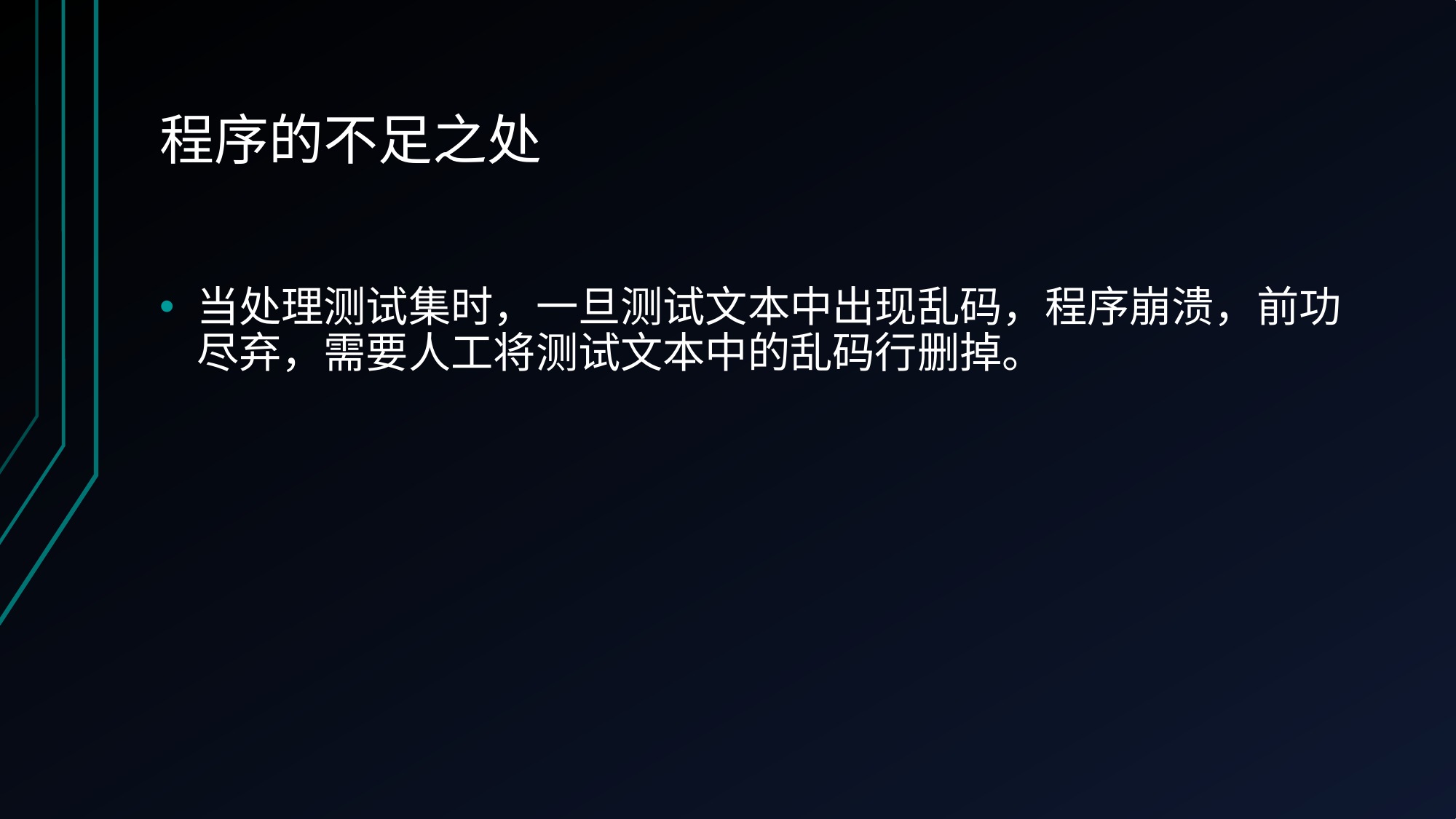

# 程序的不足之处

当处理测试集时，一旦测试文本中出现乱码，程序崩溃，前功尽弃，需要人工将测试文本中的乱码行删掉。